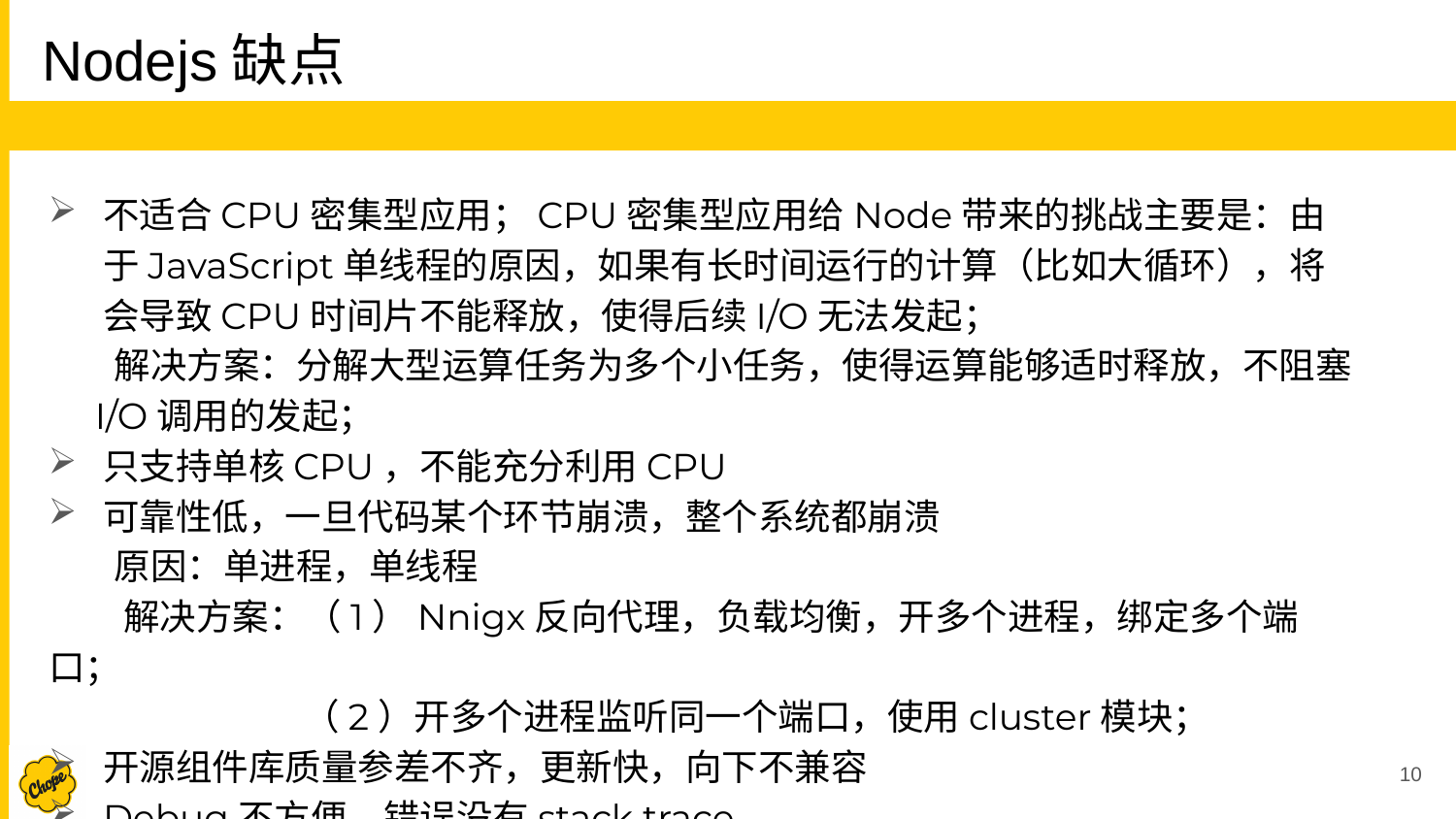

# Nodejs缺点
不适合CPU密集型应用；CPU密集型应用给Node带来的挑战主要是：由于JavaScript单线程的原因，如果有长时间运行的计算（比如大循环），将会导致CPU时间片不能释放，使得后续I/O无法发起；
      解决方案：分解大型运算任务为多个小任务，使得运算能够适时释放，不阻塞     I/O调用的发起；
只支持单核CPU，不能充分利用CPU
可靠性低，一旦代码某个环节崩溃，整个系统都崩溃
      原因：单进程，单线程
       解决方案：（1）Nnigx反向代理，负载均衡，开多个进程，绑定多个端口；
                          （2）开多个进程监听同一个端口，使用cluster模块；
开源组件库质量参差不齐，更新快，向下不兼容
Debug不方便，错误没有stack trace

10